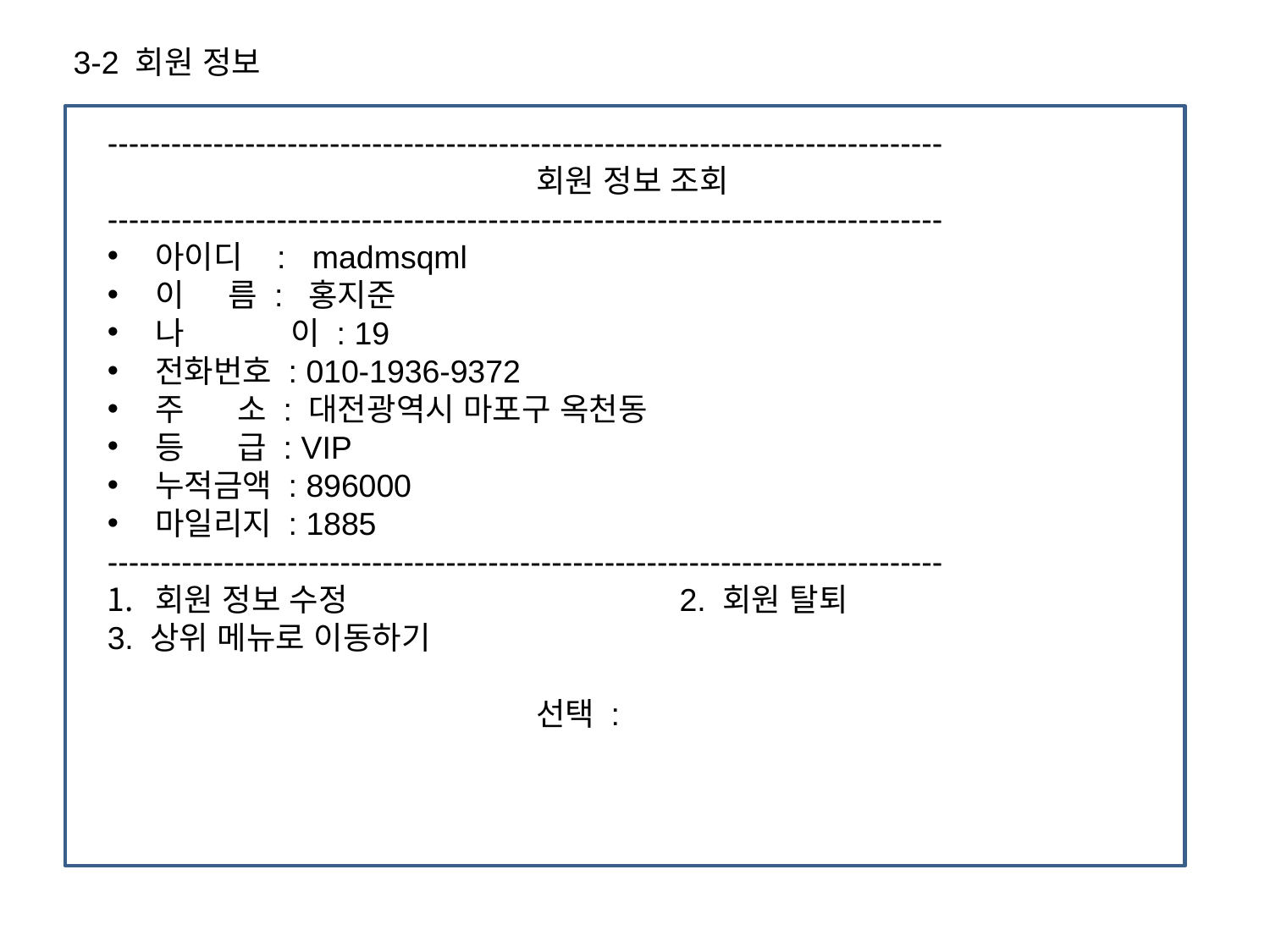

3-2 회원 정보

-------------------------------------------------------------------------------
				회원 정보 조회
-------------------------------------------------------------------------------
아이디   :   madmsqml
이     름 :  홍지준
나   	 이 : 19
전화번호 : 010-1936-9372
주      소 : 대전광역시 마포구 옥천동
등      급 : VIP
누적금액 : 896000
마일리지 : 1885
-------------------------------------------------------------------------------
회원 정보 수정    			 2. 회원 탈퇴
3. 상위 메뉴로 이동하기

				선택 :